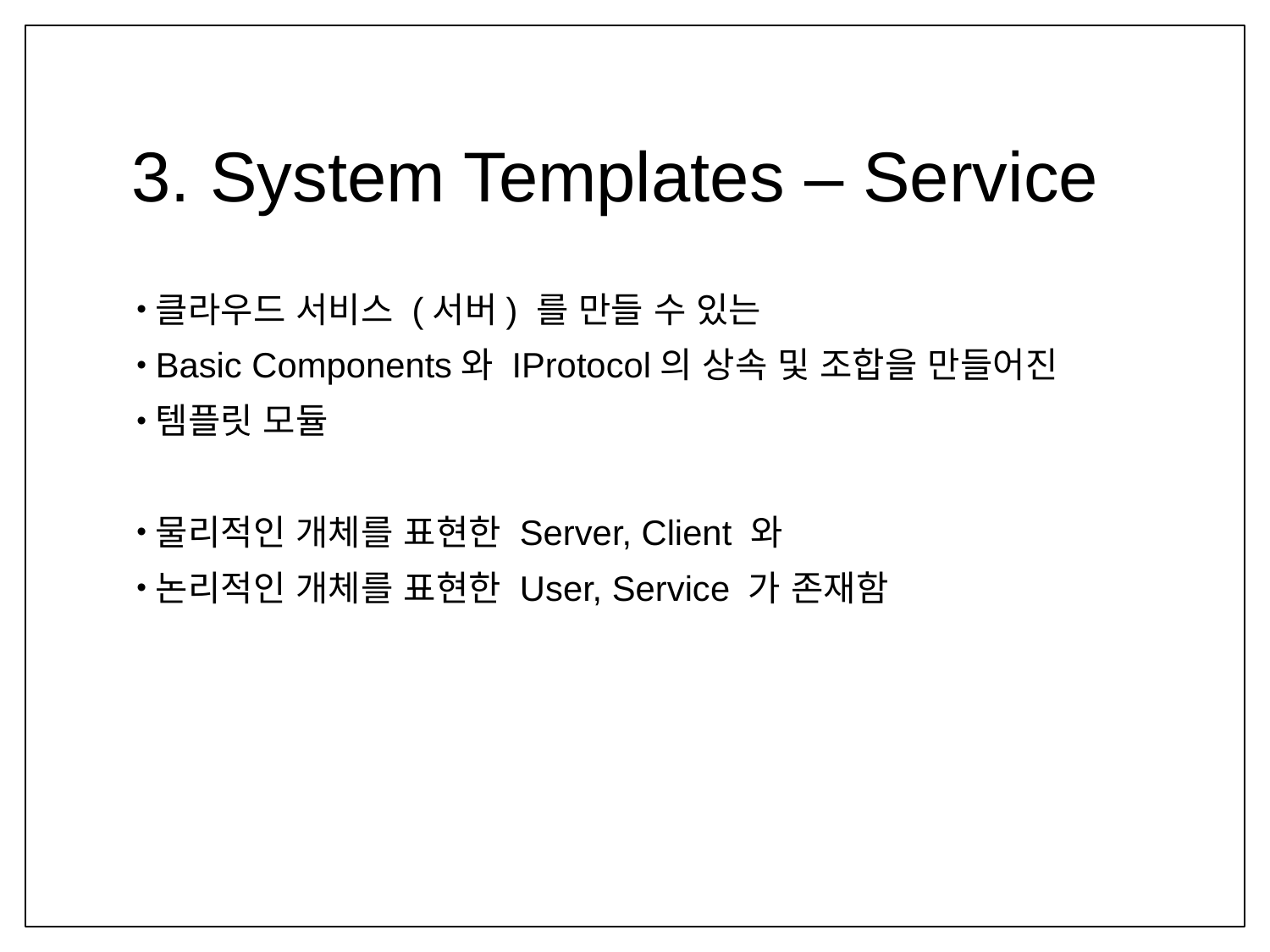

# 3. System Templates – Service
클라우드 서비스 (서버) 를 만들 수 있는
Basic Components와 IProtocol의 상속 및 조합을 만들어진
템플릿 모듈

물리적인 개체를 표현한 Server, Client 와
논리적인 개체를 표현한 User, Service 가 존재함